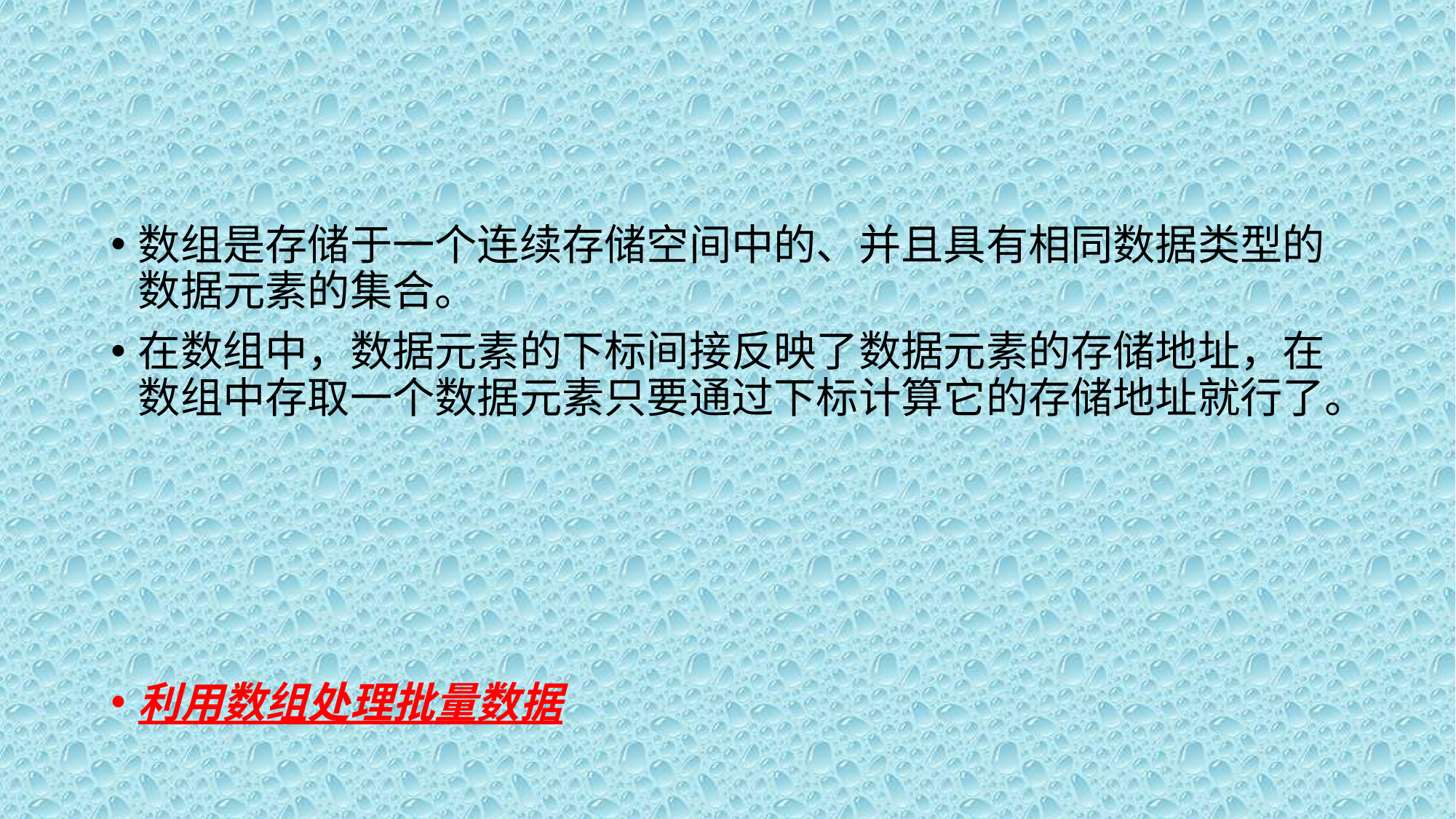

#
数组是存储于一个连续存储空间中的、并且具有相同数据类型的数据元素的集合。
在数组中，数据元素的下标间接反映了数据元素的存储地址，在数组中存取一个数据元素只要通过下标计算它的存储地址就行了。

利用数组处理批量数据